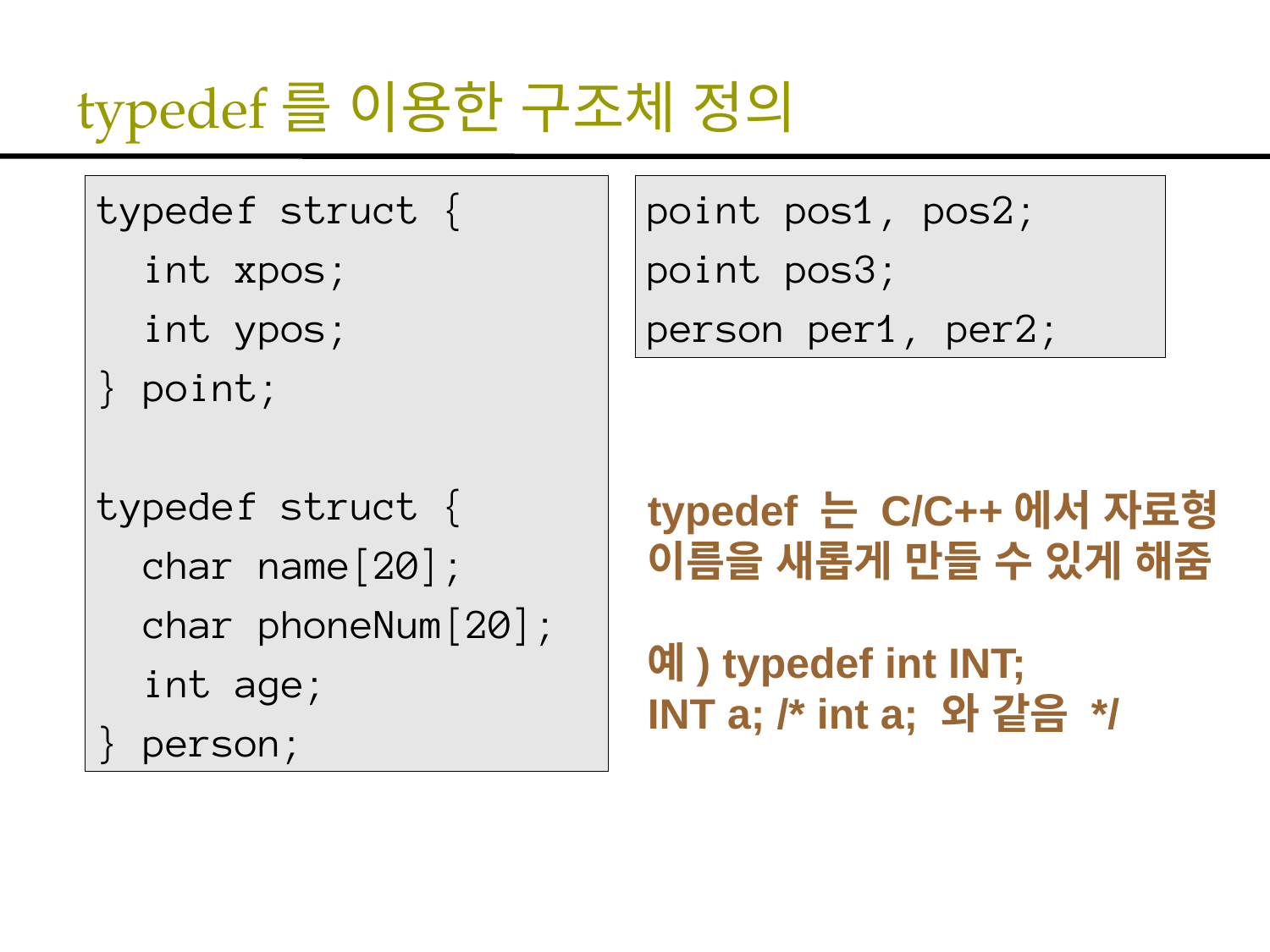

# typedef를 이용한 구조체 정의
typedef struct {
  int xpos;
  int ypos;
} point;

typedef struct {
  char name[20];
  char phoneNum[20];
  int age;
} person;
point pos1, pos2;
point pos3;
person per1, per2;
typedef 는 C/C++에서 자료형 이름을 새롭게 만들 수 있게 해줌

예) typedef int INT;
INT a; /* int a; 와 같음 */